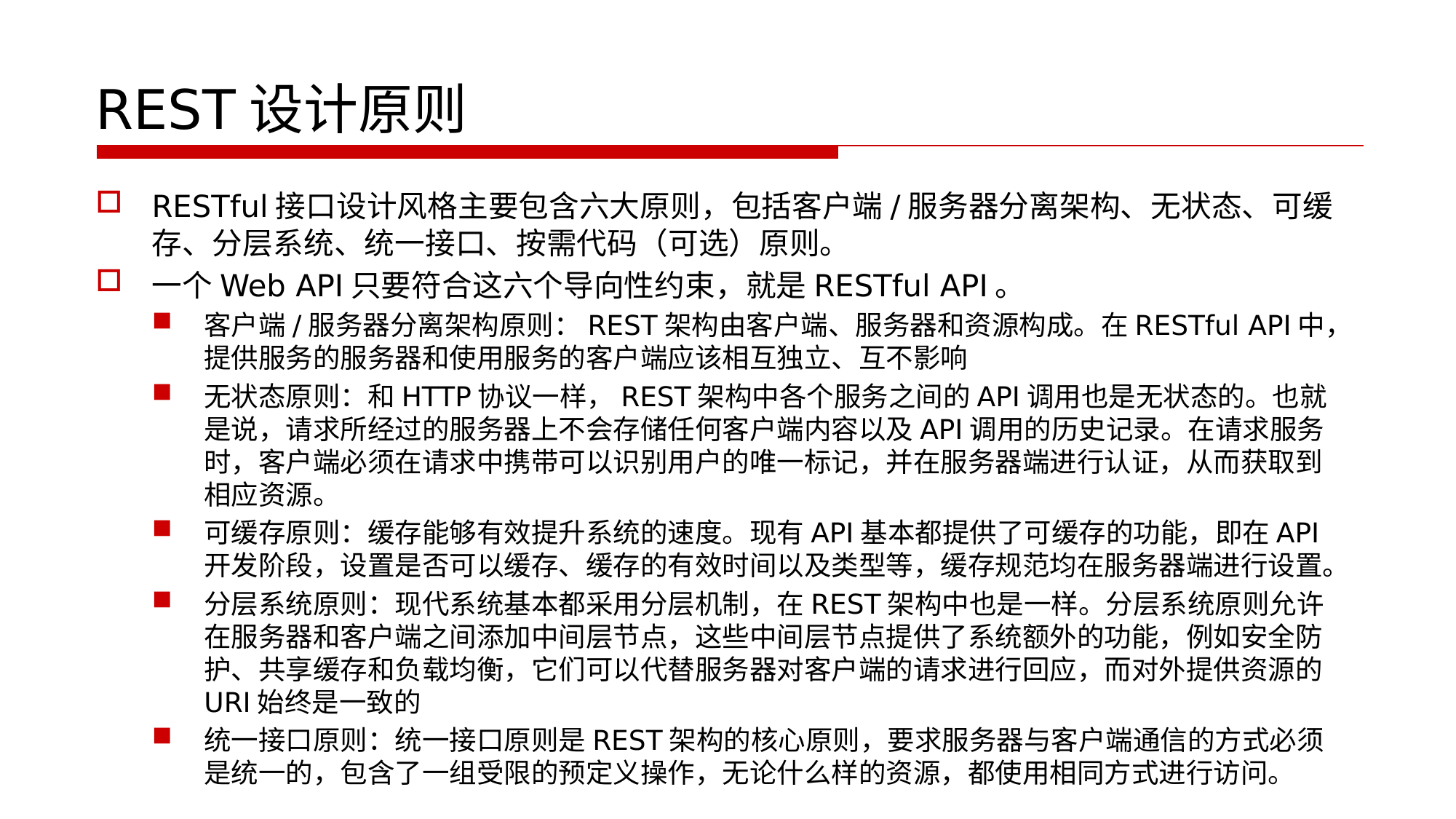

# REST设计原则
RESTful接口设计风格主要包含六大原则，包括客户端/服务器分离架构、无状态、可缓存、分层系统、统一接口、按需代码（可选）原则。
一个Web API只要符合这六个导向性约束，就是RESTful API。
客户端/服务器分离架构原则：REST架构由客户端、服务器和资源构成。在RESTful API中，提供服务的服务器和使用服务的客户端应该相互独立、互不影响
无状态原则：和HTTP协议一样，REST架构中各个服务之间的API调用也是无状态的。也就是说，请求所经过的服务器上不会存储任何客户端内容以及API调用的历史记录。在请求服务时，客户端必须在请求中携带可以识别用户的唯一标记，并在服务器端进行认证，从而获取到相应资源。
可缓存原则：缓存能够有效提升系统的速度。现有API基本都提供了可缓存的功能，即在API开发阶段，设置是否可以缓存、缓存的有效时间以及类型等，缓存规范均在服务器端进行设置。
分层系统原则：现代系统基本都采用分层机制，在REST架构中也是一样。分层系统原则允许在服务器和客户端之间添加中间层节点，这些中间层节点提供了系统额外的功能，例如安全防护、共享缓存和负载均衡，它们可以代替服务器对客户端的请求进行回应，而对外提供资源的URI始终是一致的
统一接口原则：统一接口原则是REST架构的核心原则，要求服务器与客户端通信的方式必须是统一的，包含了一组受限的预定义操作，无论什么样的资源，都使用相同方式进行访问。